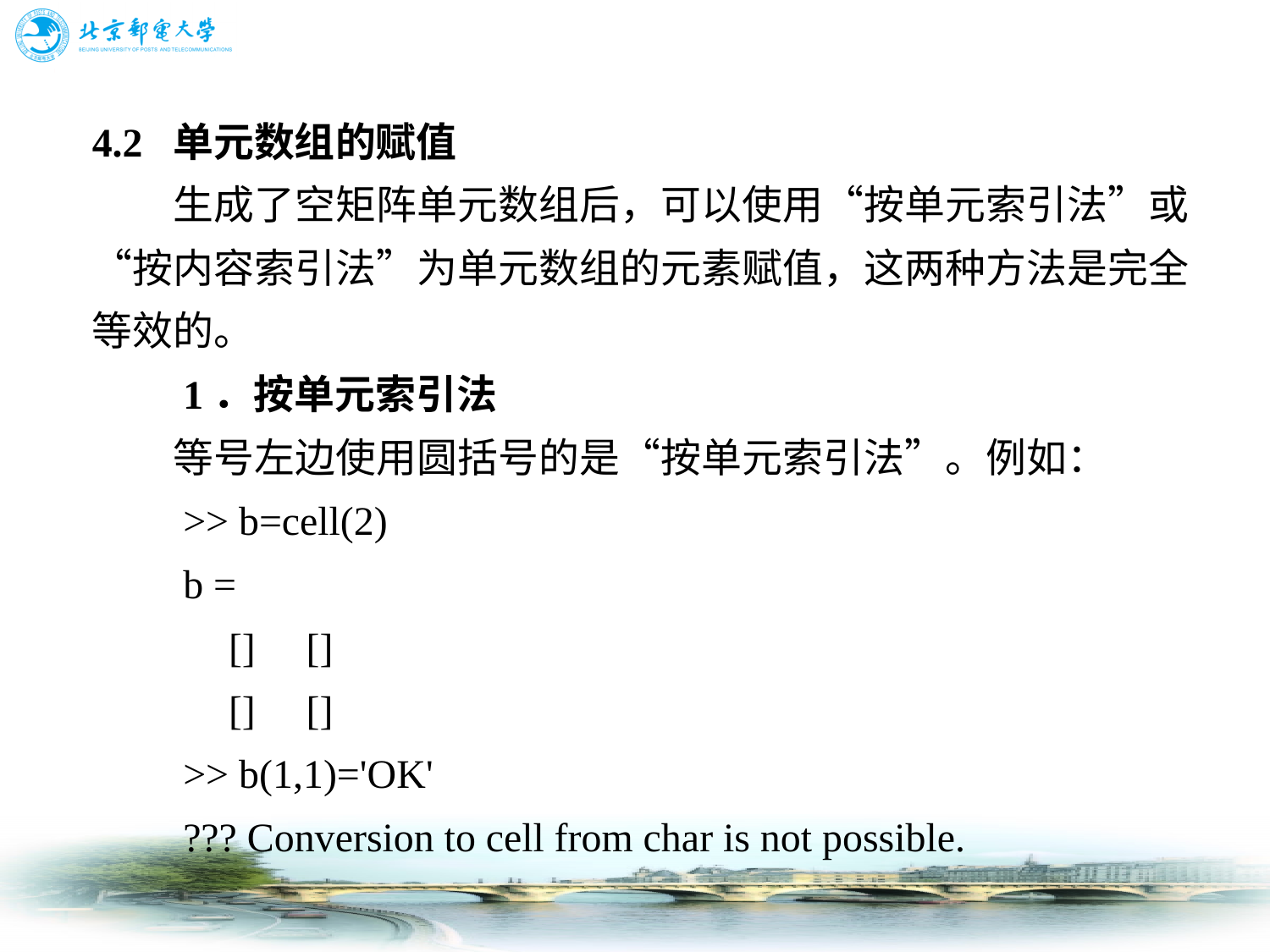

# 4.2  单元数组的赋值 　　生成了空矩阵单元数组后，可以使用“按单元索引法”或“按内容索引法”为单元数组的元素赋值，这两种方法是完全等效的。 　　1．按单元索引法 　　等号左边使用圆括号的是“按单元索引法”。例如： 　　>> b=cell(2) 　　b = 　　     []     [] 　　     []     [] 　　>> b(1,1)='OK' 　　??? Conversion to cell from char is not possible.